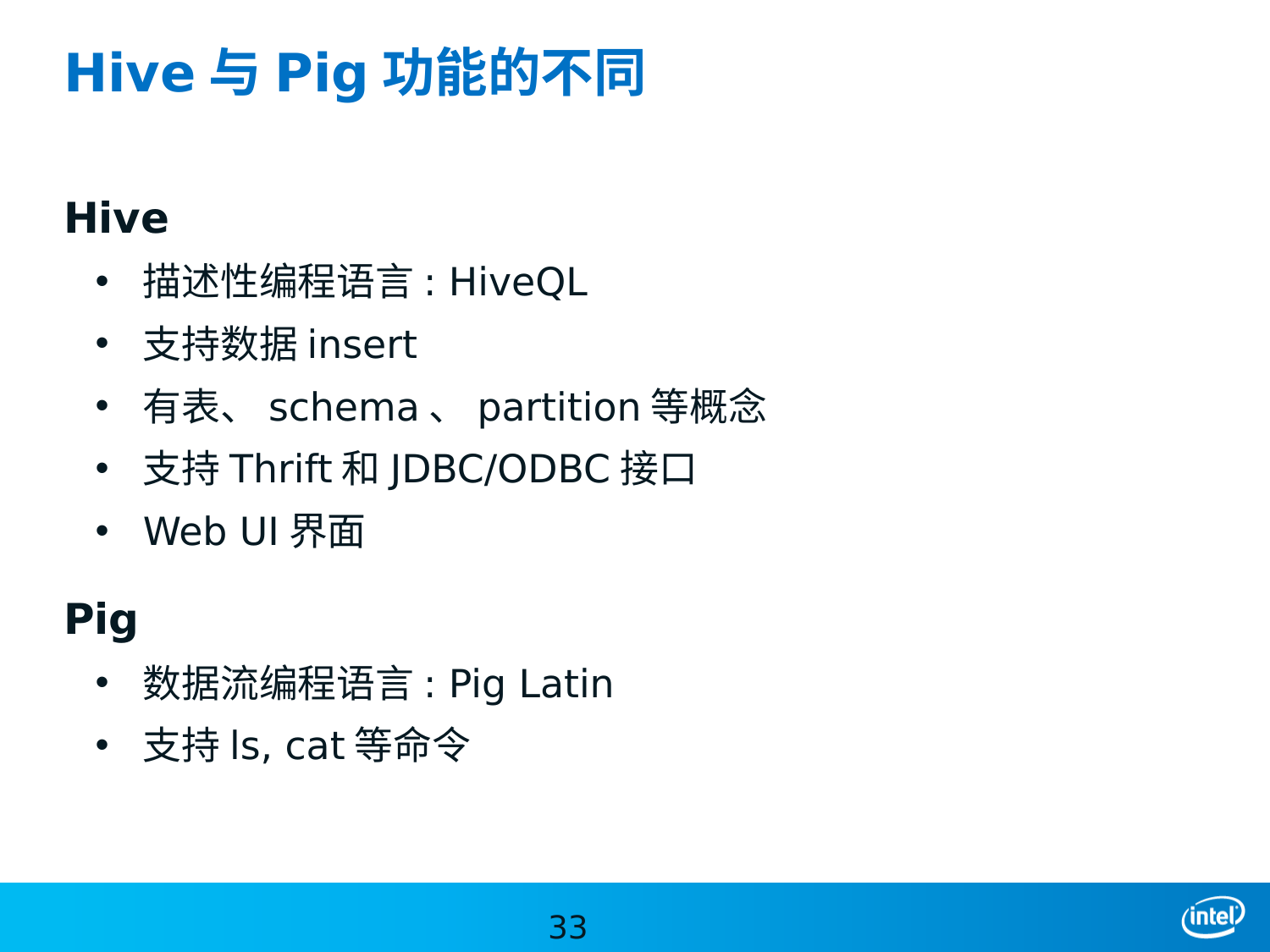

# Hive与Pig功能的不同
Hive
描述性编程语言: HiveQL
支持数据insert
有表、schema、partition等概念
支持Thrift和JDBC/ODBC接口
Web UI界面
Pig
数据流编程语言: Pig Latin
支持ls, cat等命令
33